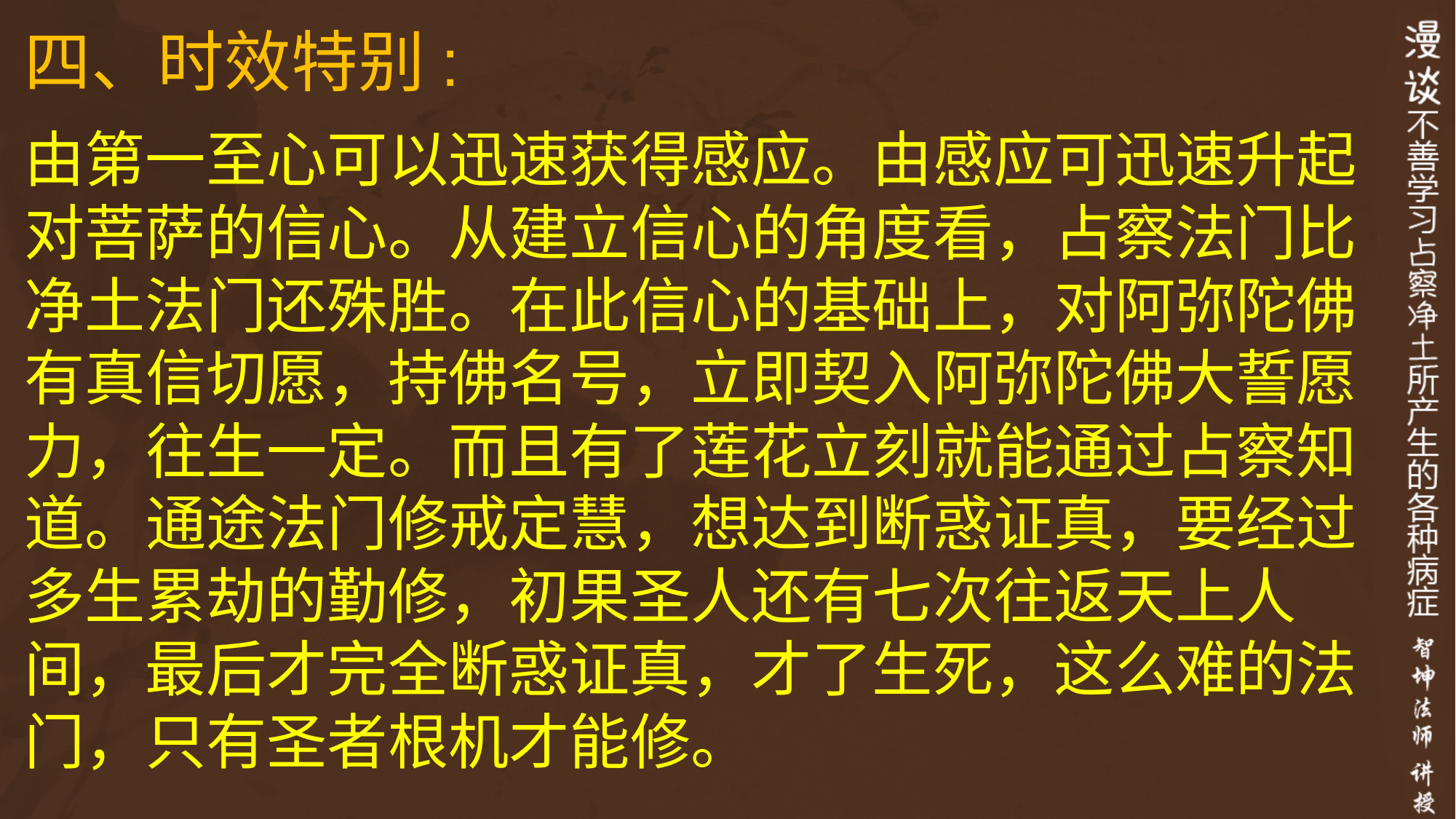

四、时效特别:

由第一至心可以迅速获得感应。由感应可迅速升起对菩萨的信心。从建立信心的角度看，占察法门比净土法门还殊胜。在此信心的基础上，对阿弥陀佛有真信切愿，持佛名号，立即契入阿弥陀佛大誓愿力，往生一定。而且有了莲花立刻就能通过占察知道。通途法门修戒定慧，想达到断惑证真，要经过多生累劫的勤修，初果圣人还有七次往返天上人间，最后才完全断惑证真，才了生死，这么难的法门，只有圣者根机才能修。